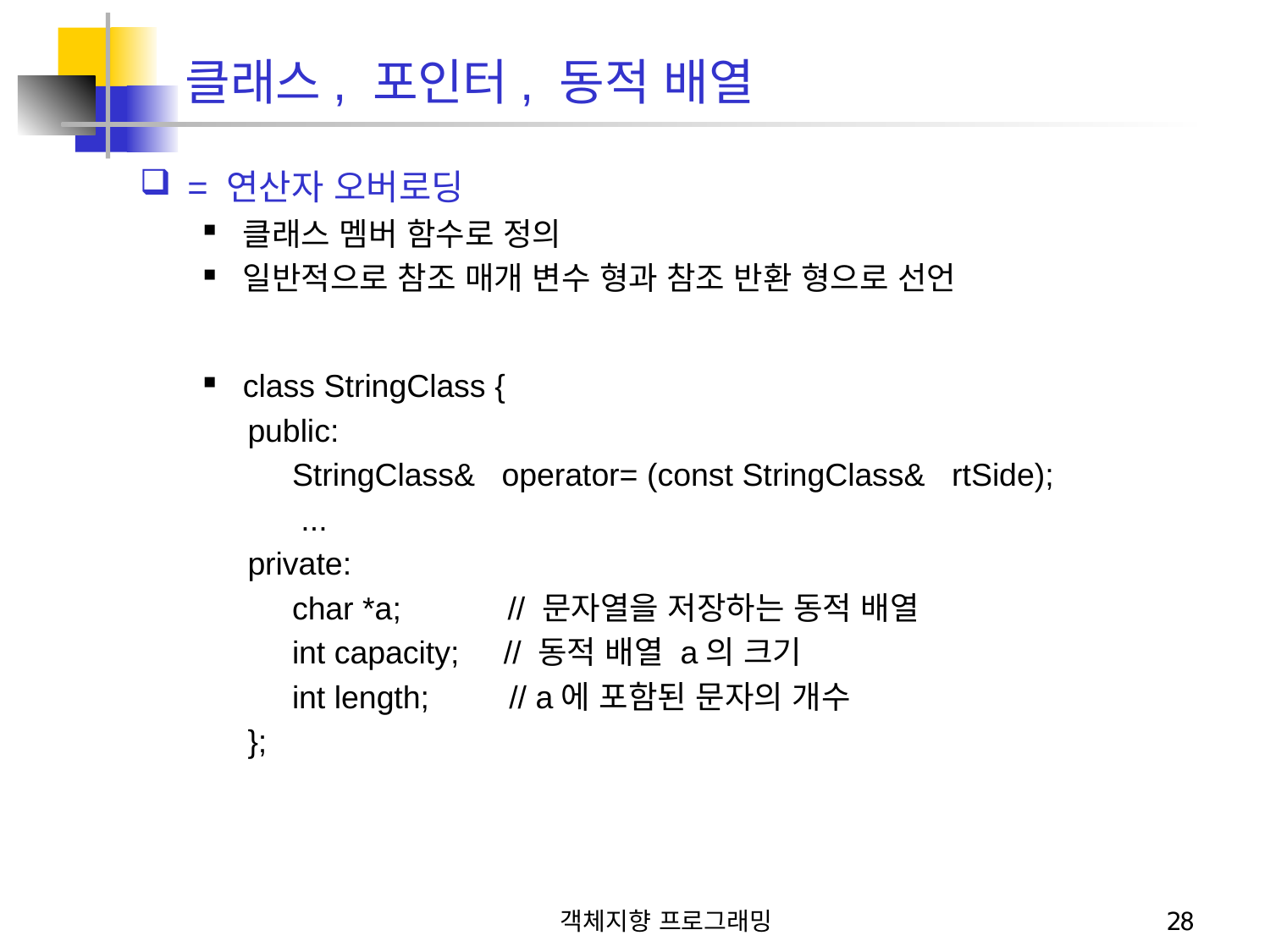

클래스, 포인터, 동적 배열
= 연산자 오버로딩
클래스 멤버 함수로 정의
일반적으로 참조 매개 변수 형과 참조 반환 형으로 선언

class StringClass {
     public:
          StringClass&   operator= (const StringClass&   rtSide);
           ...
     private:
          char *a;            // 문자열을 저장하는 동적 배열
          int capacity;     // 동적 배열 a의 크기
          int length;         // a에 포함된 문자의 개수
     };
객체지향 프로그래밍
28